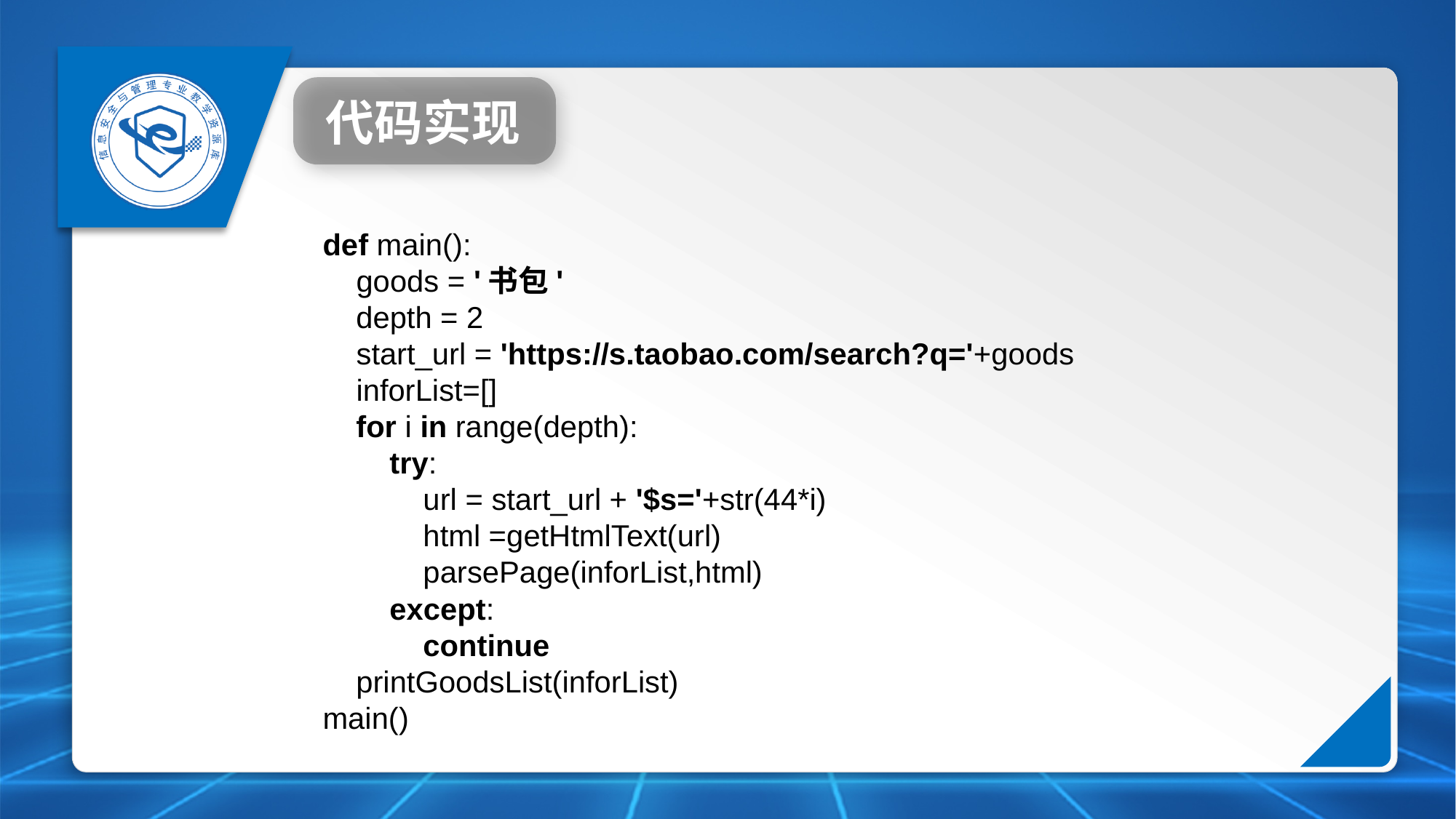

代码实现
def main():
    goods = '书包'
    depth = 2
    start_url = 'https://s.taobao.com/search?q='+goods
    inforList=[]
    for i in range(depth):
        try:
            url = start_url + '$s='+str(44*i)
            html =getHtmlText(url)
            parsePage(inforList,html)
        except:
            continue
    printGoodsList(inforList)
main()